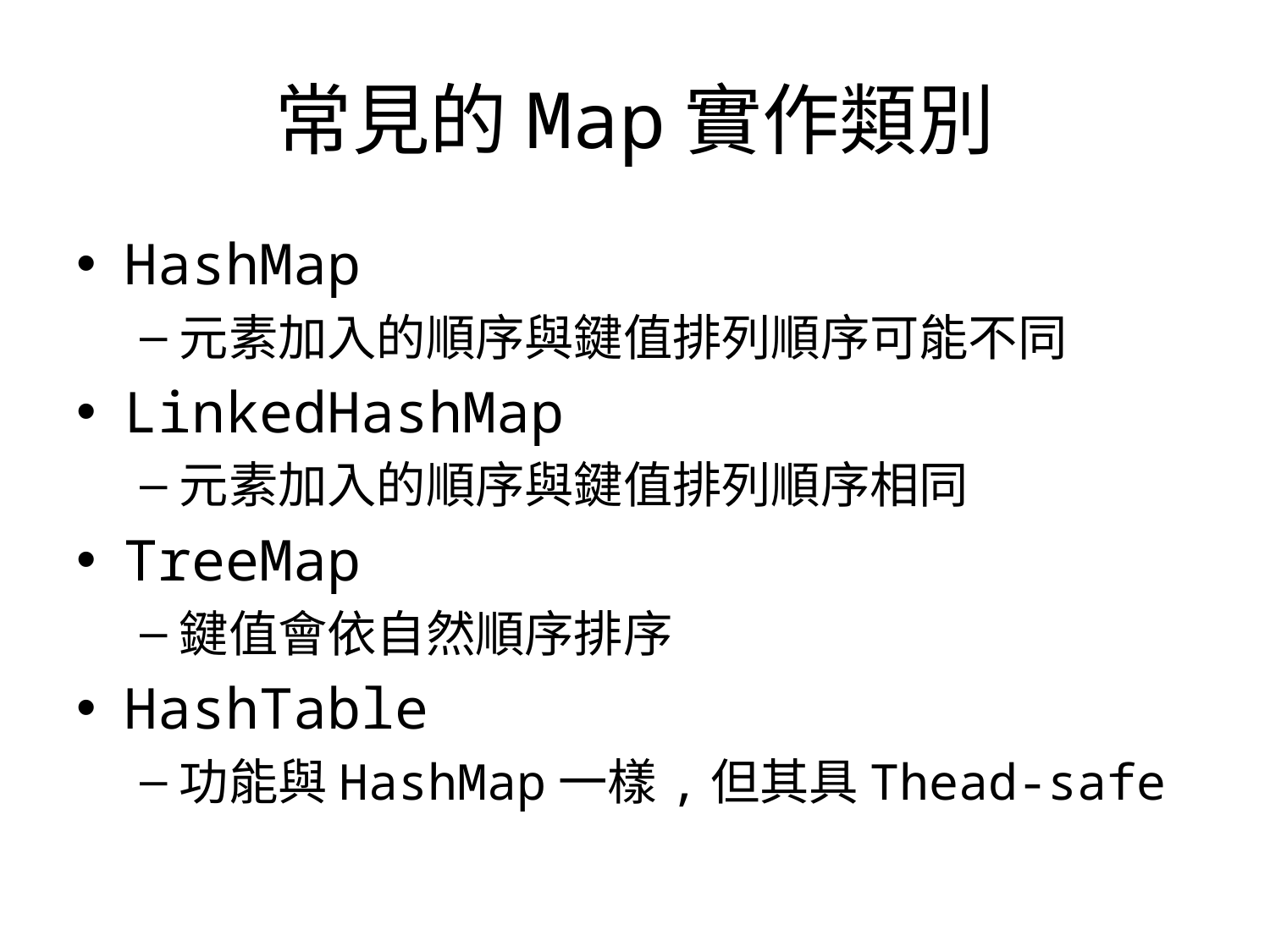

# 常見的Map實作類別
HashMap
元素加入的順序與鍵值排列順序可能不同
LinkedHashMap
元素加入的順序與鍵值排列順序相同
TreeMap
鍵值會依自然順序排序
HashTable
功能與HashMap一樣,但其具Thead-safe